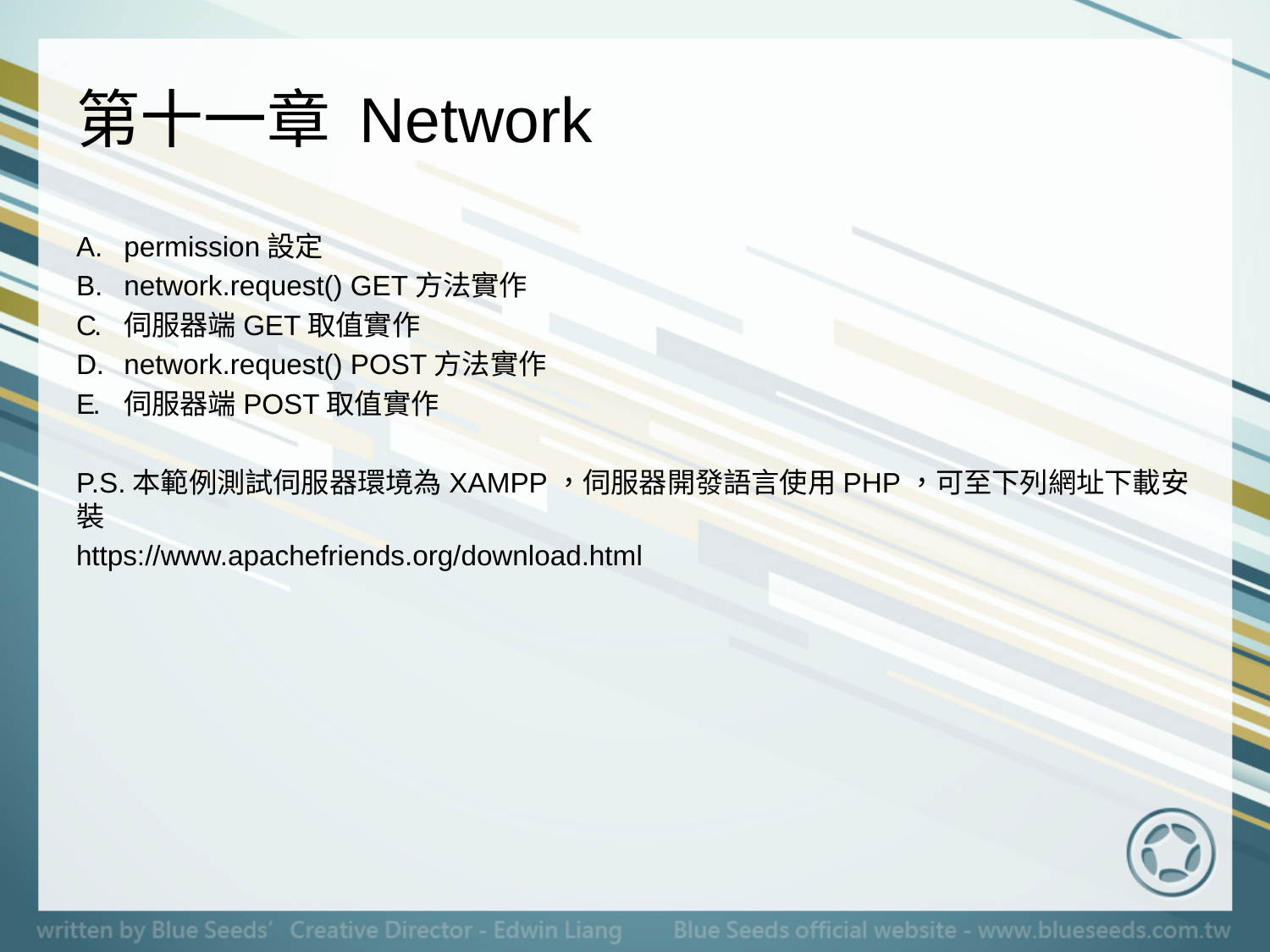

# 第十一章 Network
permission設定
network.request() GET方法實作
伺服器端GET取值實作
network.request() POST方法實作
伺服器端POST取值實作

P.S.本範例測試伺服器環境為XAMPP，伺服器開發語言使用PHP，可至下列網址下載安裝
https://www.apachefriends.org/download.html